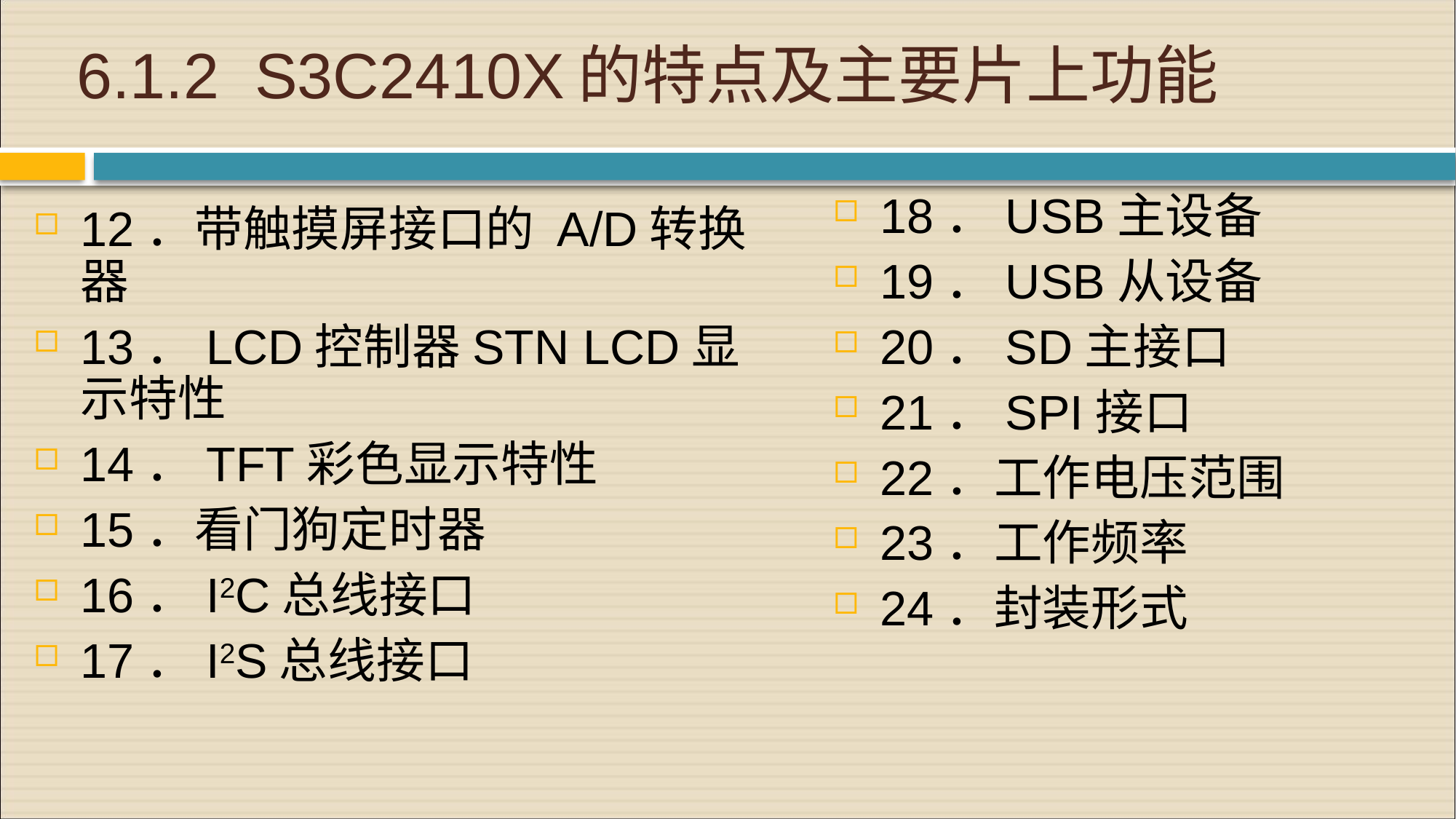

# 6.1.2  S3C2410X的特点及主要片上功能
18．USB主设备
19．USB从设备
20．SD主接口
21．SPI接口
22．工作电压范围
23．工作频率
24．封装形式
12．带触摸屏接口的 A/D转换器
13．LCD控制器STN LCD显示特性
14．TFT彩色显示特性
15．看门狗定时器
16．I2C总线接口
17．I2S总线接口